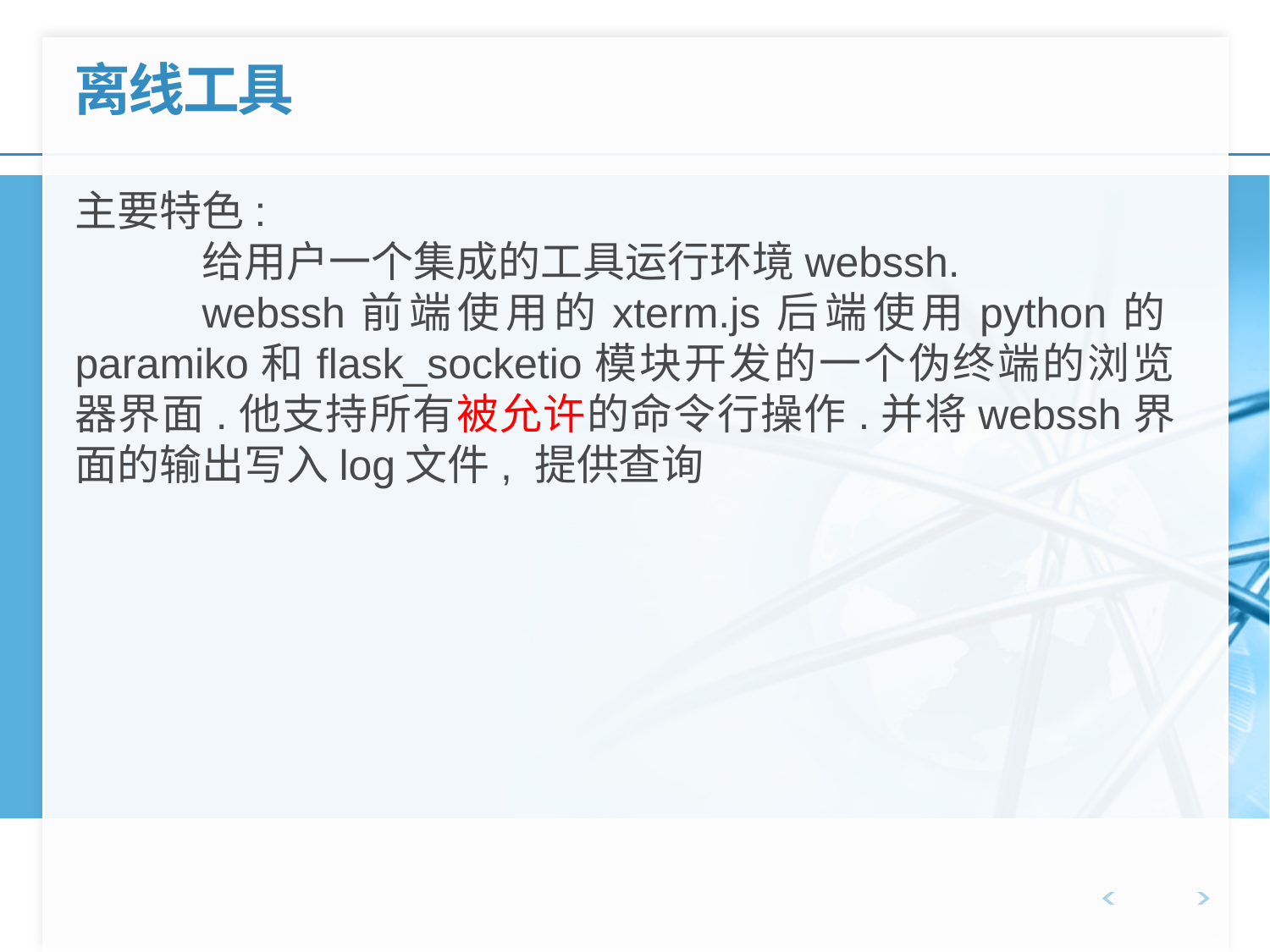

# 离线工具
主要特色:
	给用户一个集成的工具运行环境webssh.
	webssh前端使用的xterm.js后端使用python的paramiko和flask_socketio模块开发的一个伪终端的浏览器界面.他支持所有被允许的命令行操作.并将webssh界面的输出写入log文件, 提供查询